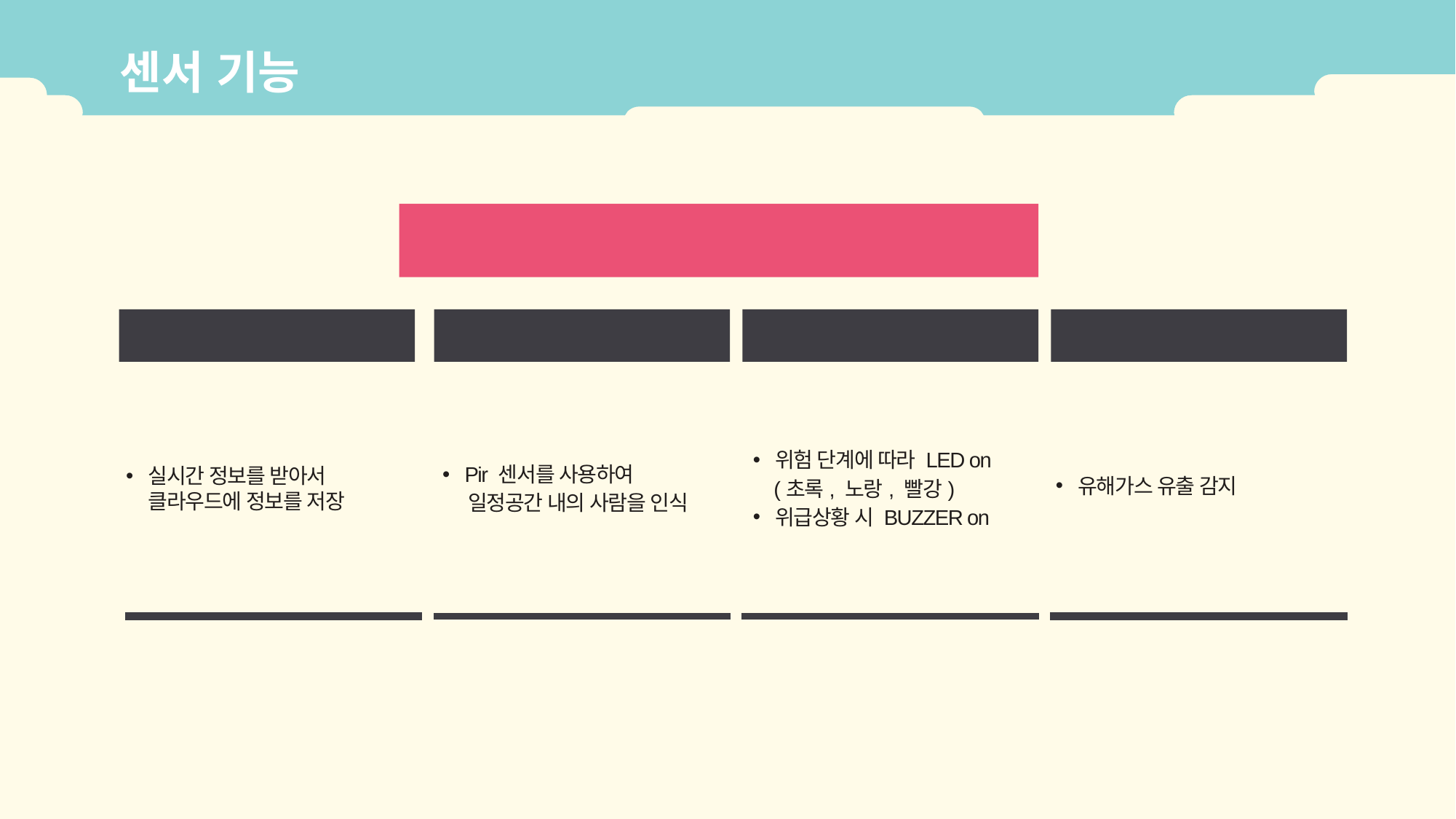

센서 기능
라즈베리파이
실시간
Pir센서(적외선)
알림
유해가스 센서
실시간 정보를 받아서 클라우드에 정보를 저장
Pir 센서를 사용하여
    일정공간 내의 사람을 인식
위험 단계에 따라 LED on
    (초록, 노랑, 빨강)
위급상황 시 BUZZER on
유해가스 유출 감지